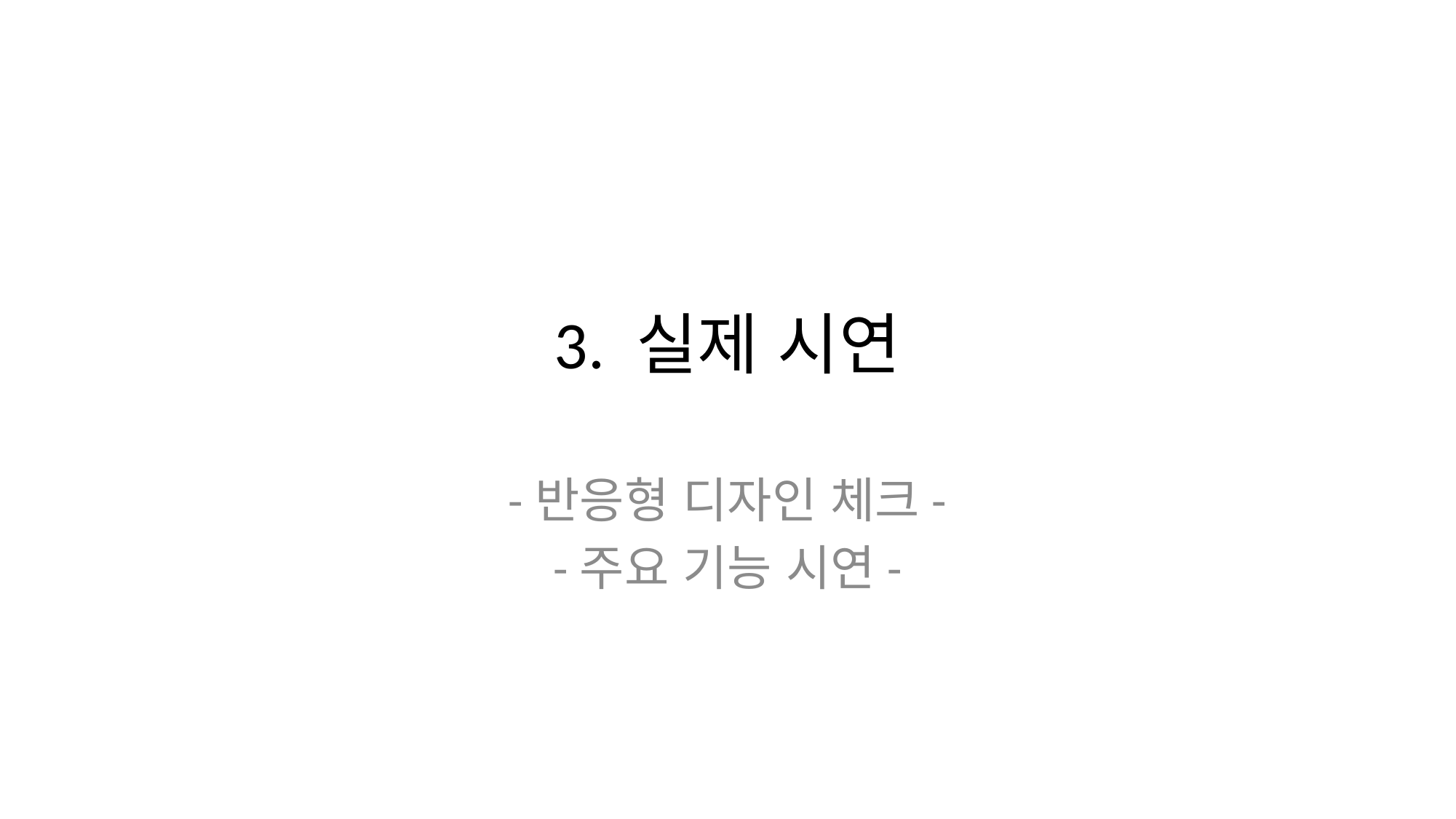

# 3. 실제 시연
-반응형 디자인 체크-
-주요 기능 시연-